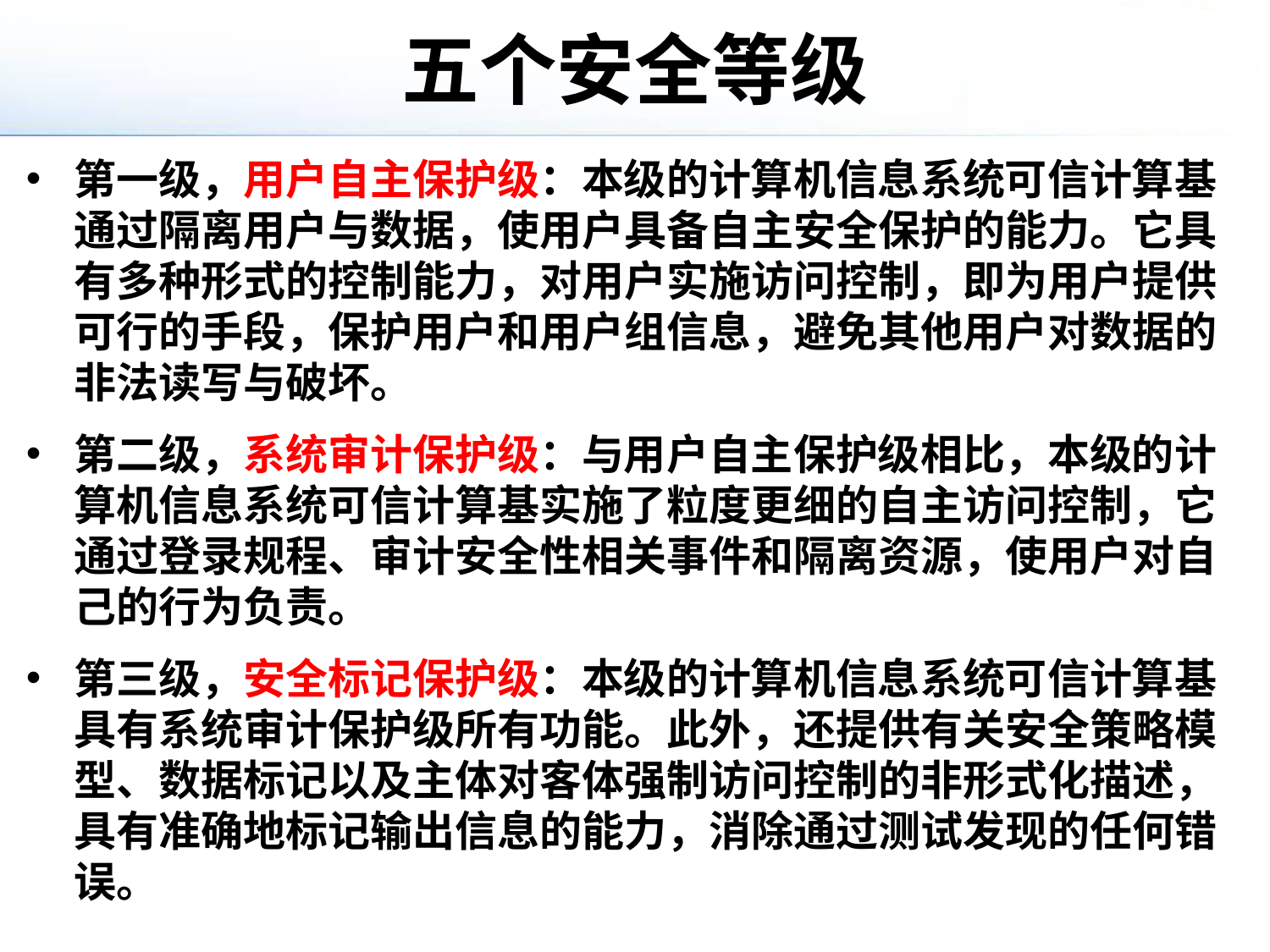

# 五个安全等级
第一级，用户自主保护级：本级的计算机信息系统可信计算基通过隔离用户与数据，使用户具备自主安全保护的能力。它具有多种形式的控制能力，对用户实施访问控制，即为用户提供可行的手段，保护用户和用户组信息，避免其他用户对数据的非法读写与破坏。
第二级，系统审计保护级：与用户自主保护级相比，本级的计算机信息系统可信计算基实施了粒度更细的自主访问控制，它通过登录规程、审计安全性相关事件和隔离资源，使用户对自己的行为负责。
第三级，安全标记保护级：本级的计算机信息系统可信计算基具有系统审计保护级所有功能。此外，还提供有关安全策略模型、数据标记以及主体对客体强制访问控制的非形式化描述，具有准确地标记输出信息的能力，消除通过测试发现的任何错误。